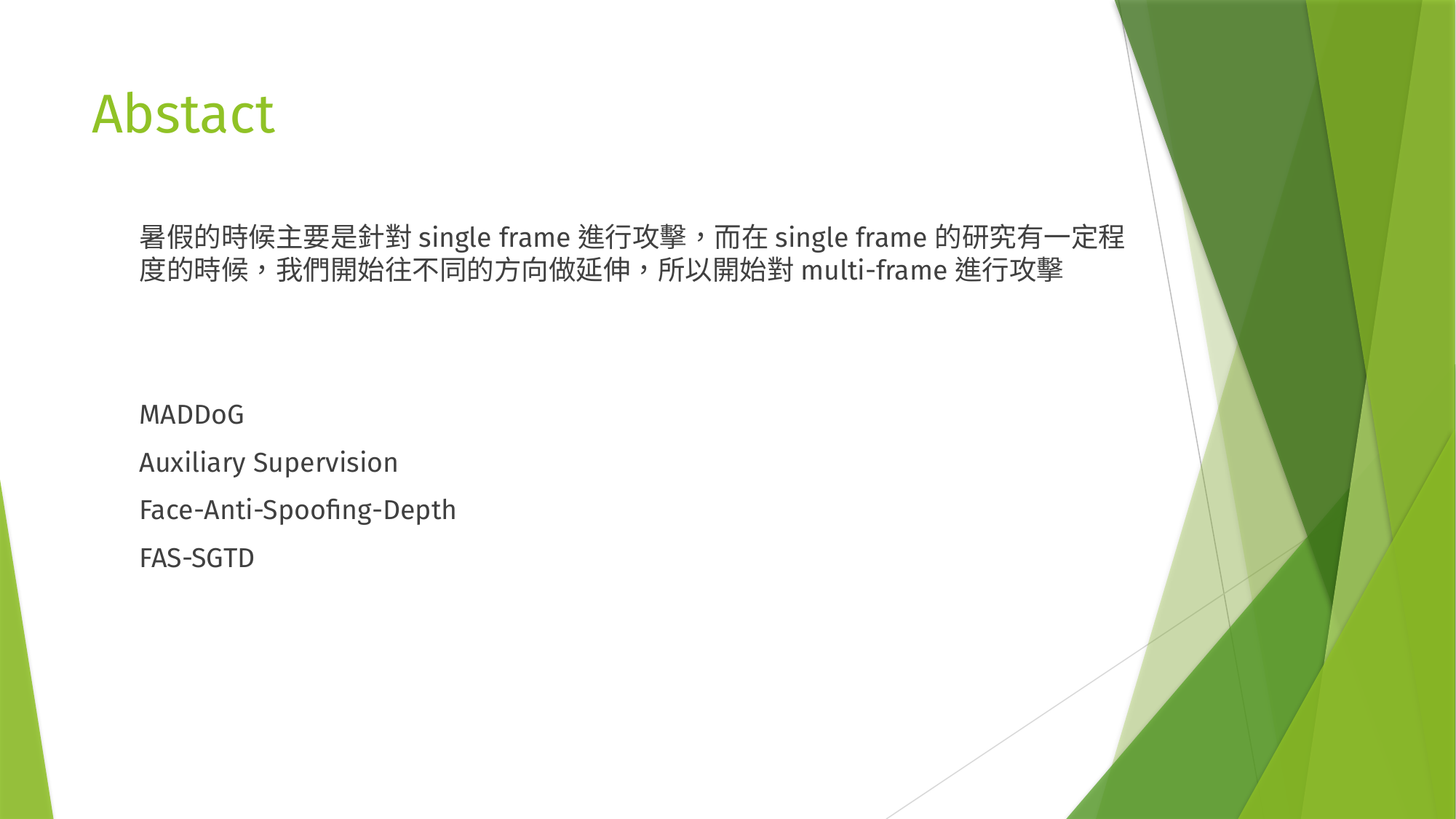

# Abstact
暑假的時候主要是針對single frame進行攻擊，而在single frame的研究有一定程度的時候，我們開始往不同的方向做延伸，所以開始對multi-frame進行攻擊

MADDoG
Auxiliary Supervision
Face-Anti-Spoofing-Depth
FAS-SGTD